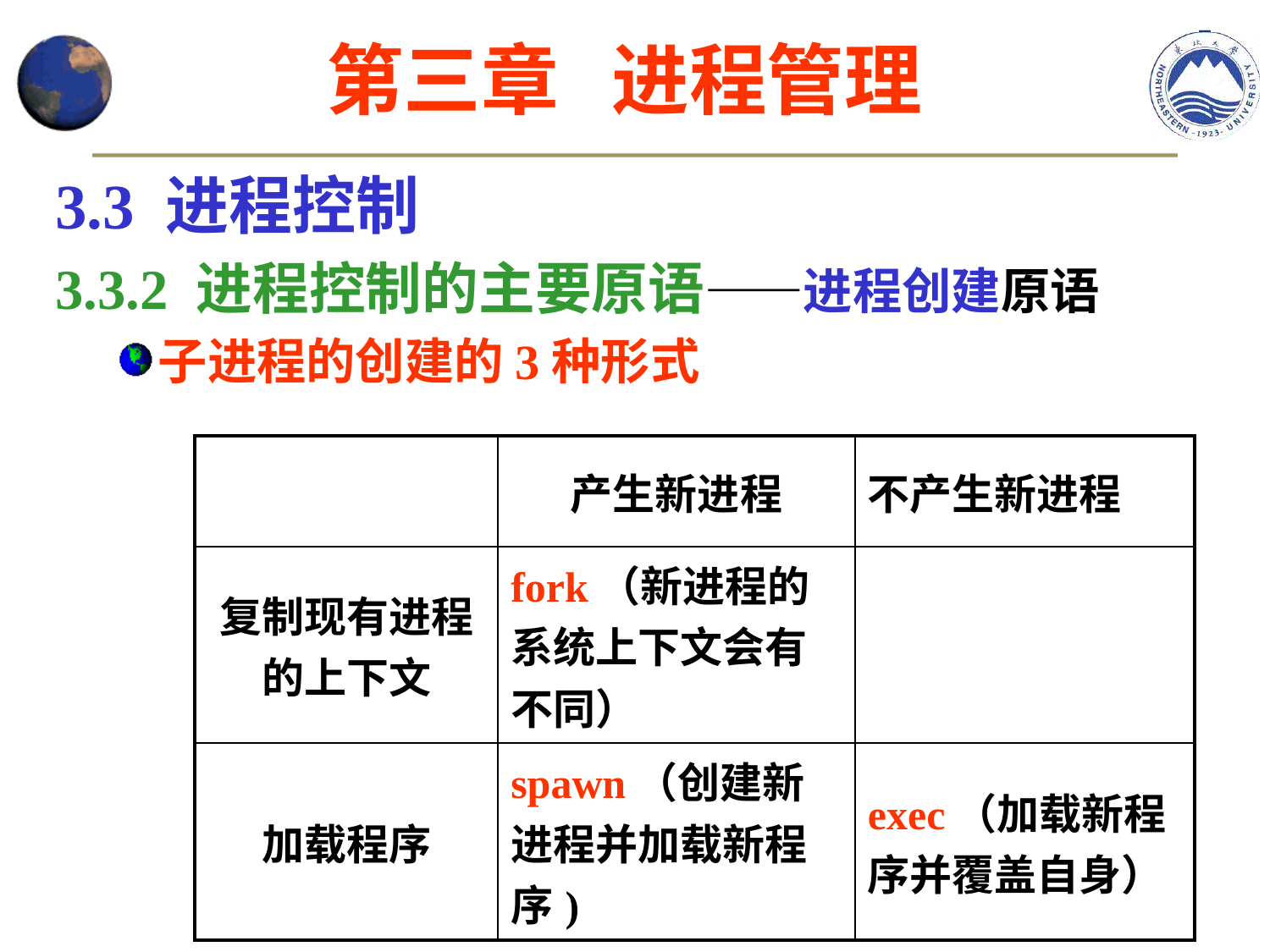

第三章   进程管理
3.3 进程控制
3.3.2 进程控制的主要原语——进程创建原语
子进程的创建的3种形式
|  | 产生新进程 | 不产生新进程 |
| --- | --- | --- |
| 复制现有进程的上下文 | fork（新进程的系统上下文会有不同） |  |
| 加载程序 | spawn（创建新进程并加载新程序) | exec（加载新程序并覆盖自身） |